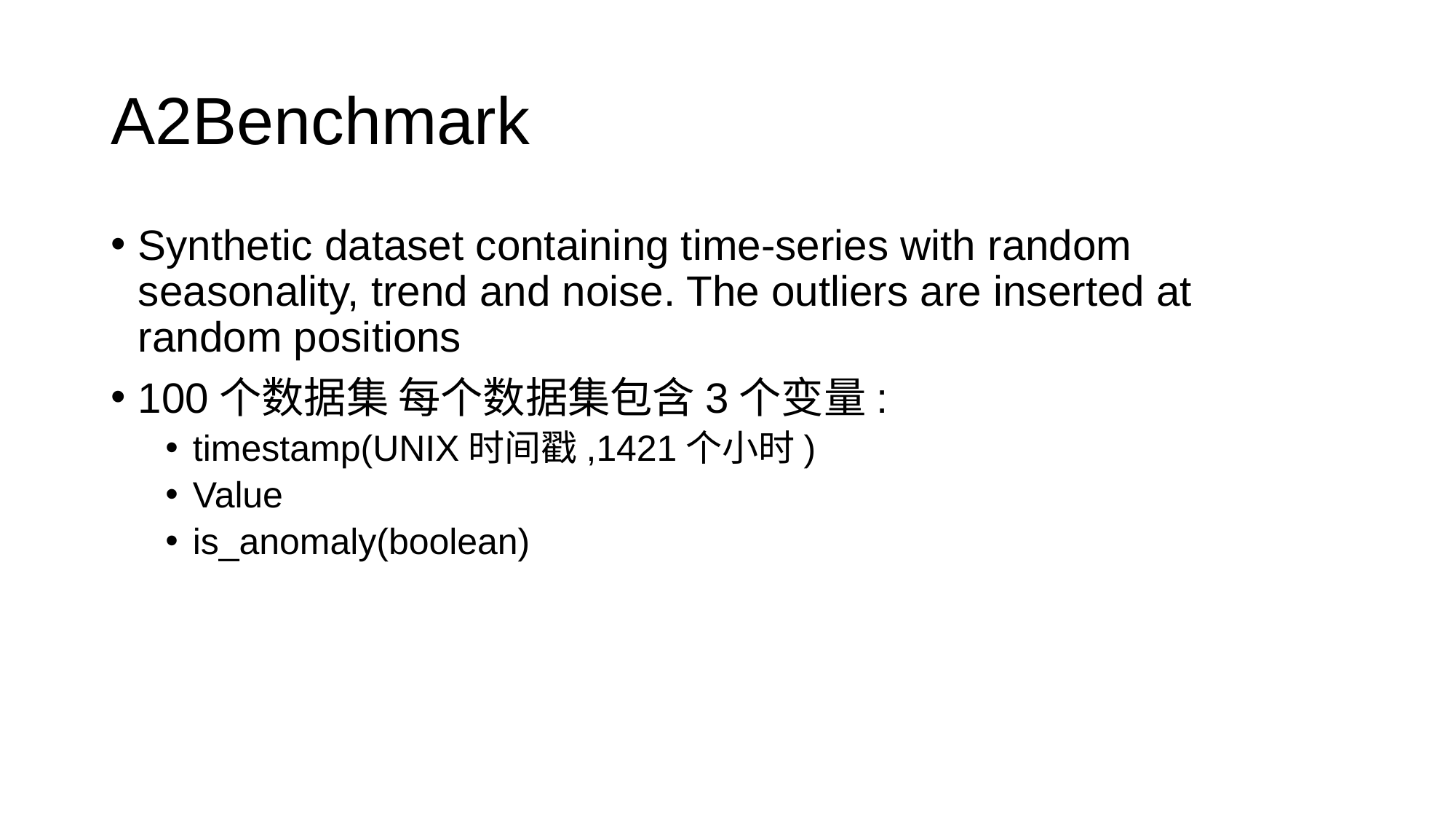

# A2Benchmark
Synthetic dataset containing time-series with random seasonality, trend and noise. The outliers are inserted at random positions
100个数据集 每个数据集包含3个变量:
timestamp(UNIX时间戳,1421个小时)
Value
is_anomaly(boolean)